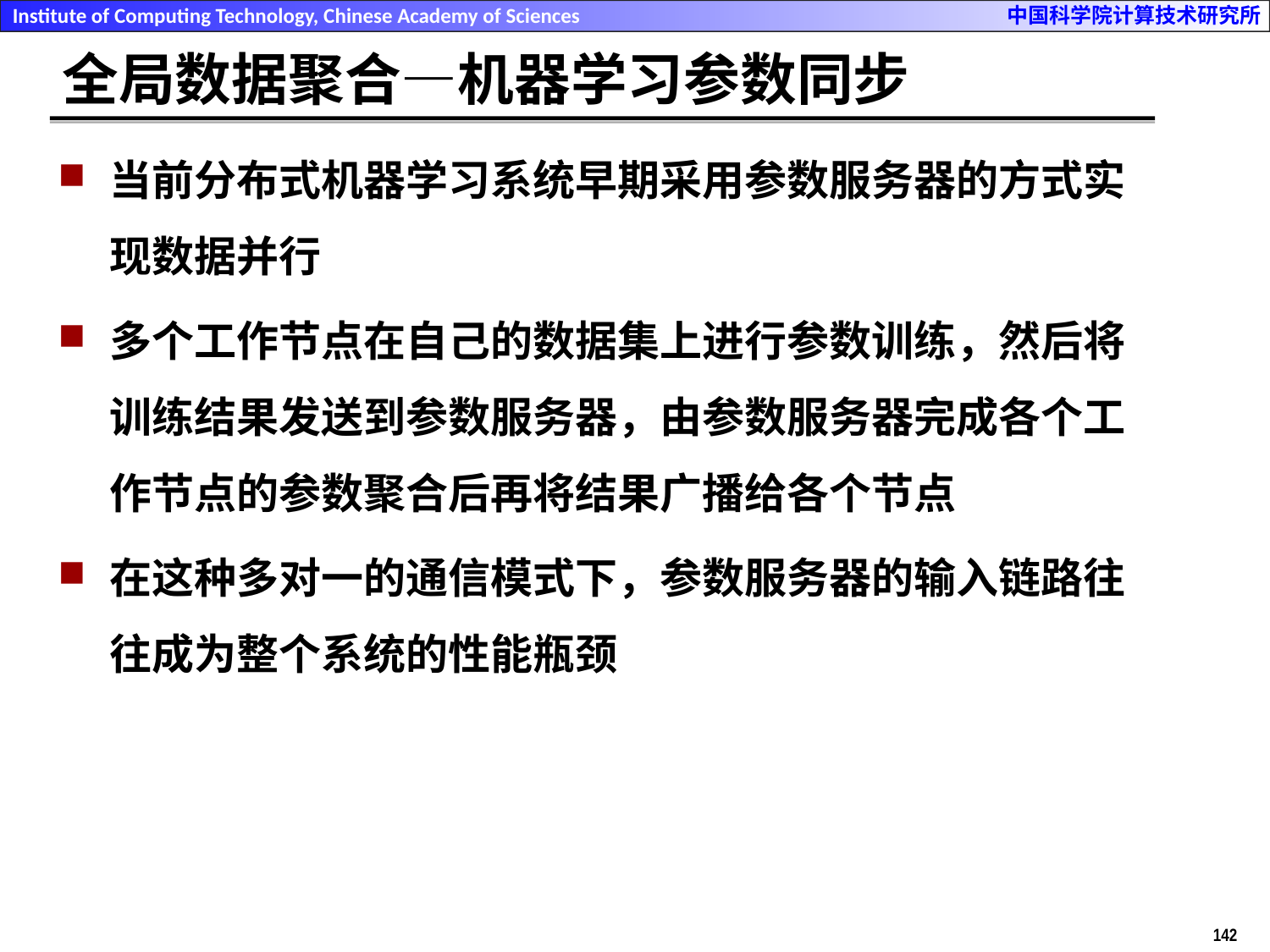

全局数据聚合—机器学习参数同步
当前分布式机器学习系统早期采用参数服务器的方式实现数据并行
多个工作节点在自己的数据集上进行参数训练，然后将训练结果发送到参数服务器，由参数服务器完成各个工作节点的参数聚合后再将结果广播给各个节点
在这种多对一的通信模式下，参数服务器的输入链路往往成为整个系统的性能瓶颈